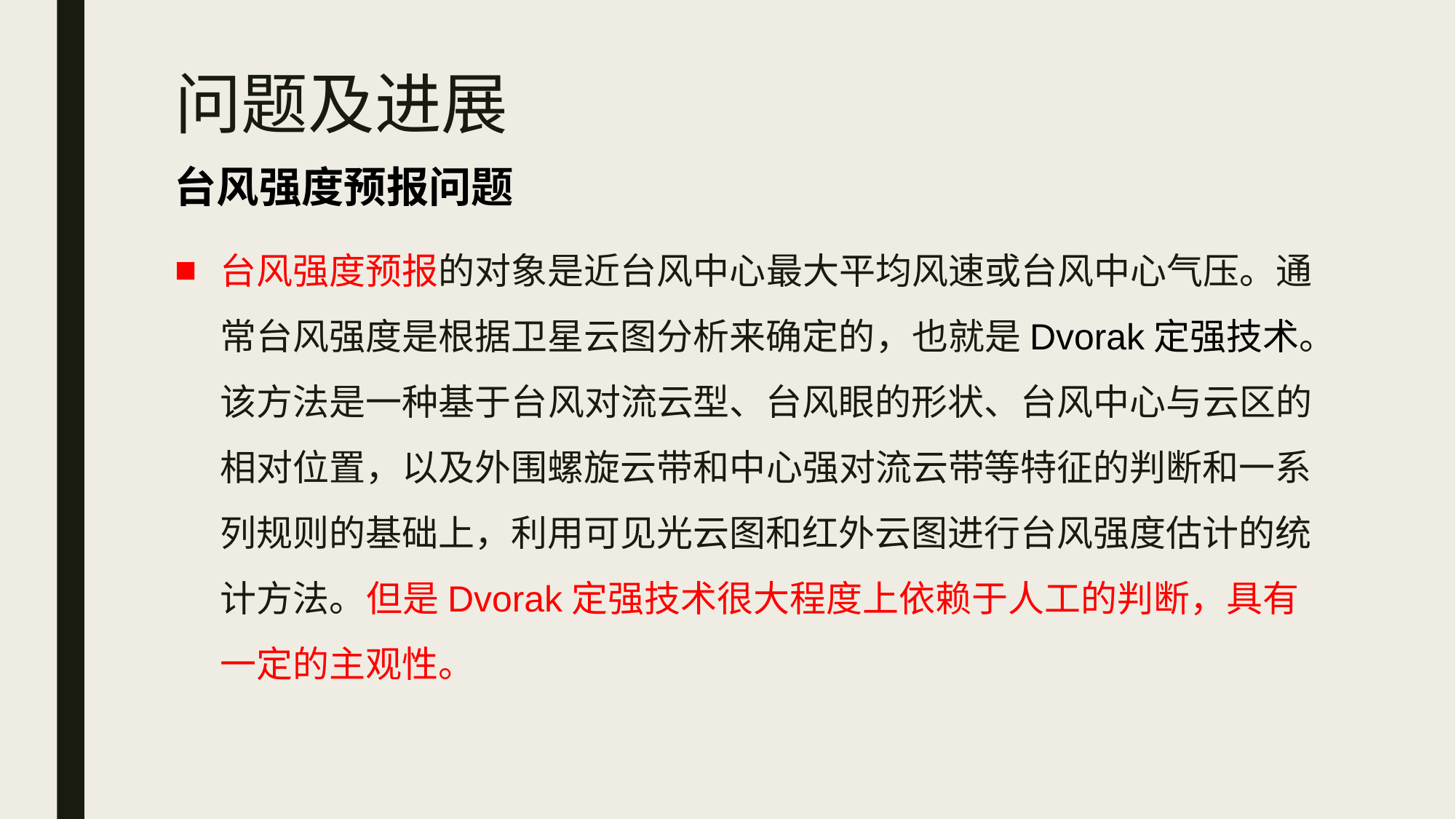

# 问题及进展
台风强度预报问题
台风强度预报的对象是近台风中心最大平均风速或台风中心气压。通常台风强度是根据卫星云图分析来确定的，也就是Dvorak定强技术。该方法是一种基于台风对流云型、台风眼的形状、台风中心与云区的相对位置，以及外围螺旋云带和中心强对流云带等特征的判断和一系列规则的基础上，利用可见光云图和红外云图进行台风强度估计的统计方法。但是Dvorak定强技术很大程度上依赖于人工的判断，具有一定的主观性。